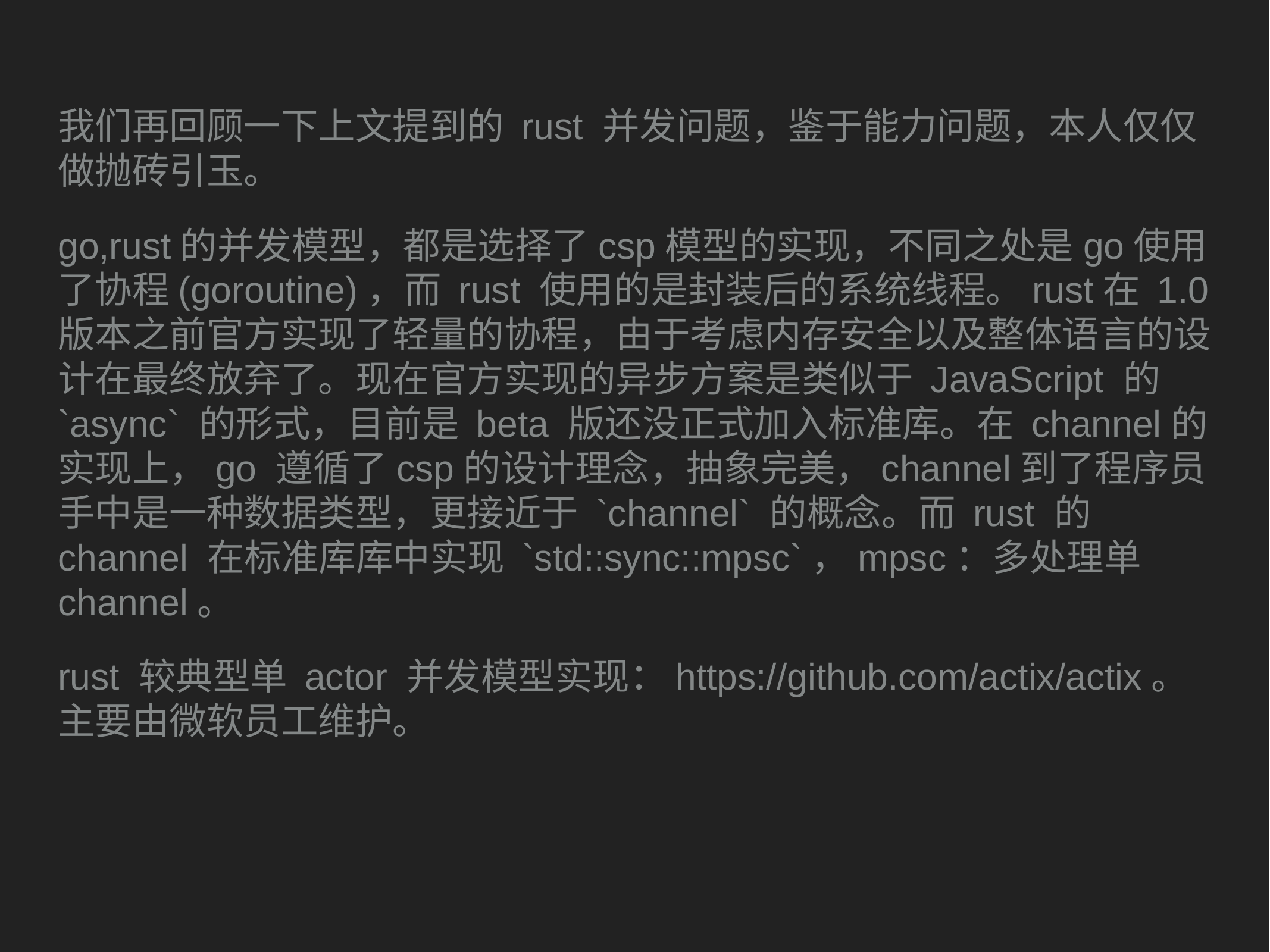

我们再回顾一下上文提到的 rust 并发问题，鉴于能力问题，本人仅仅做抛砖引玉。
go,rust的并发模型，都是选择了csp模型的实现，不同之处是go使用了协程(goroutine)，而 rust 使用的是封装后的系统线程。rust在 1.0 版本之前官方实现了轻量的协程，由于考虑内存安全以及整体语言的设计在最终放弃了。现在官方实现的异步方案是类似于 JavaScript 的 `async` 的形式，目前是 beta 版还没正式加入标准库。在 channel的实现上，go 遵循了csp的设计理念，抽象完美，channel到了程序员手中是一种数据类型，更接近于 `channel` 的概念。而 rust 的channel 在标准库库中实现 `std::sync::mpsc`，mpsc：多处理单channel。
rust 较典型单 actor 并发模型实现：https://github.com/actix/actix。主要由微软员工维护。